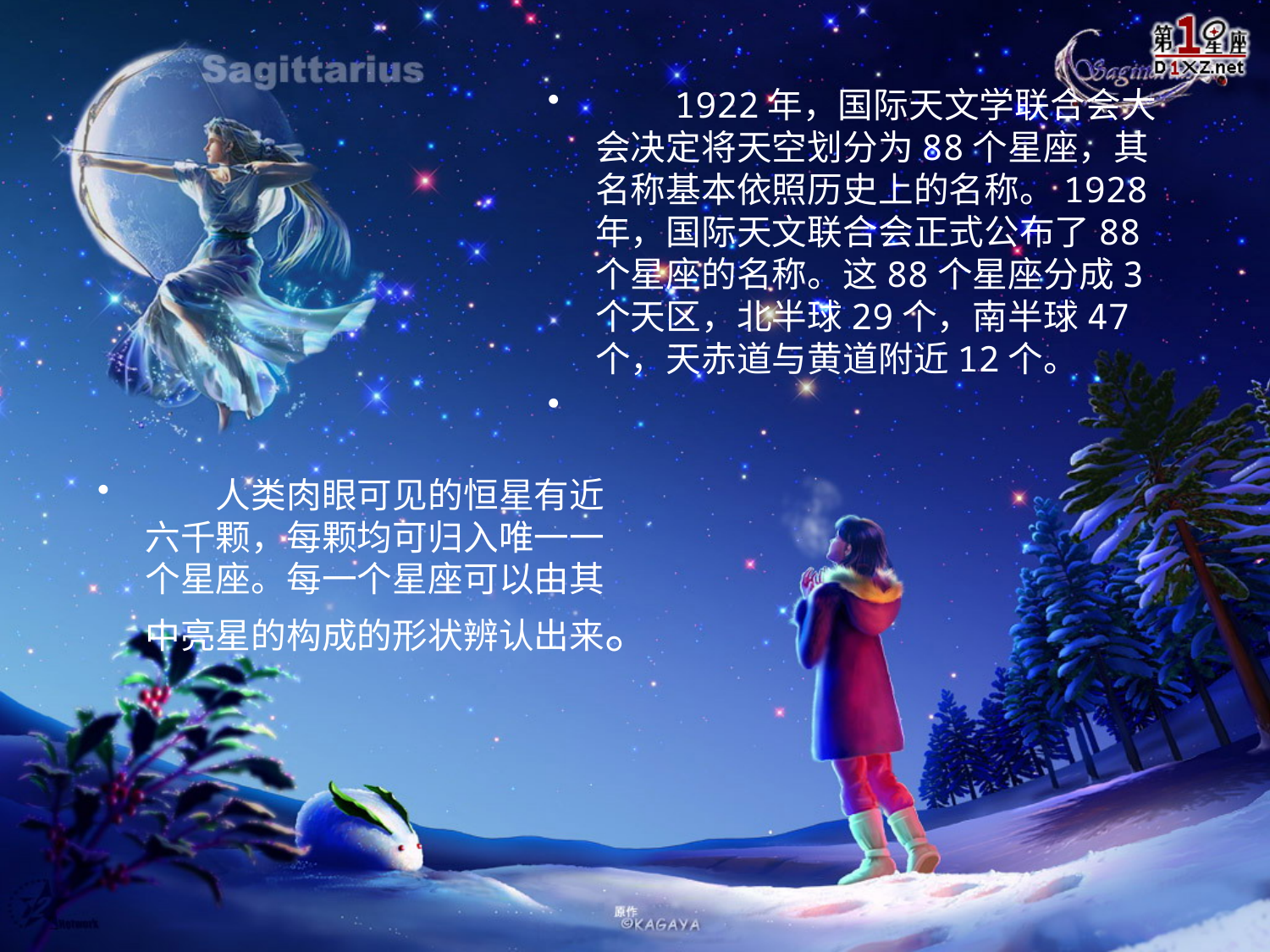

1922年，国际天文学联合会大会决定将天空划分为88个星座，其名称基本依照历史上的名称。1928年，国际天文联合会正式公布了88个星座的名称。这88个星座分成3个天区，北半球29个，南半球47个，天赤道与黄道附近12个。

　　人类肉眼可见的恒星有近六千颗，每颗均可归入唯一一个星座。每一个星座可以由其中亮星的构成的形状辨认出来。